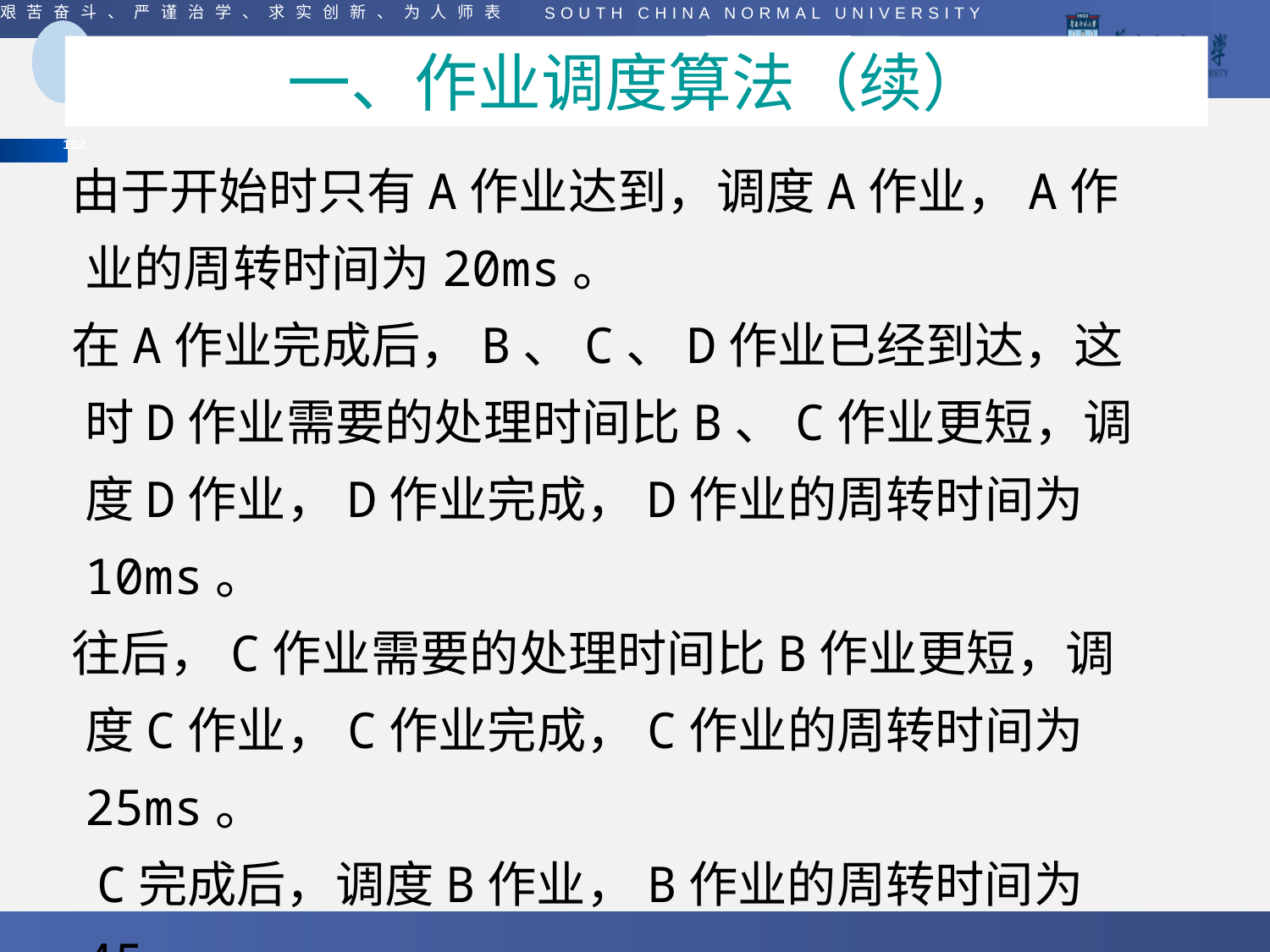

一、作业调度算法（续）
  由于开始时只有A作业达到，调度A作业，A作业的周转时间为20ms。
  在A作业完成后，B、C、D作业已经到达，这时D作业需要的处理时间比B、C作业更短，调度D作业，D作业完成，D作业的周转时间为10ms。
  往后，C作业需要的处理时间比B作业更短，调度C作业，C作业完成，C作业的周转时间为25ms。
  C完成后，调度B作业，B作业的周转时间为45ms。

162